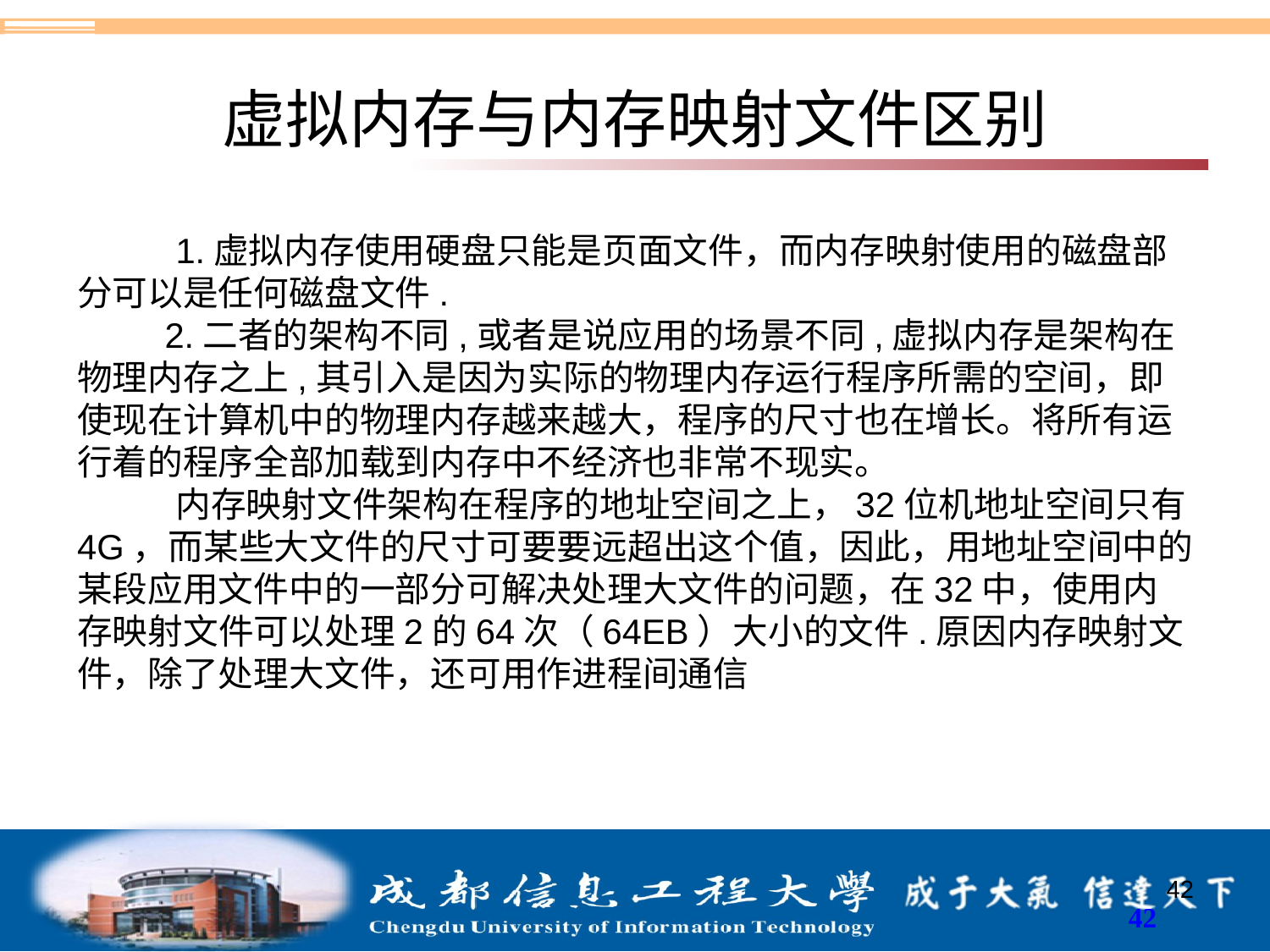

# 虚拟内存与内存映射文件区别
1.虚拟内存使用硬盘只能是页面文件，而内存映射使用的磁盘部分可以是任何磁盘文件. 
         2.二者的架构不同,或者是说应用的场景不同,虚拟内存是架构在物理内存之上,其引入是因为实际的物理内存运行程序所需的空间，即使现在计算机中的物理内存越来越大，程序的尺寸也在增长。将所有运行着的程序全部加载到内存中不经济也非常不现实。
内存映射文件架构在程序的地址空间之上，32位机地址空间只有4G，而某些大文件的尺寸可要要远超出这个值，因此，用地址空间中的某段应用文件中的一部分可解决处理大文件的问题，在32中，使用内存映射文件可以处理2的64次（64EB）大小的文件.原因内存映射文件，除了处理大文件，还可用作进程间通信